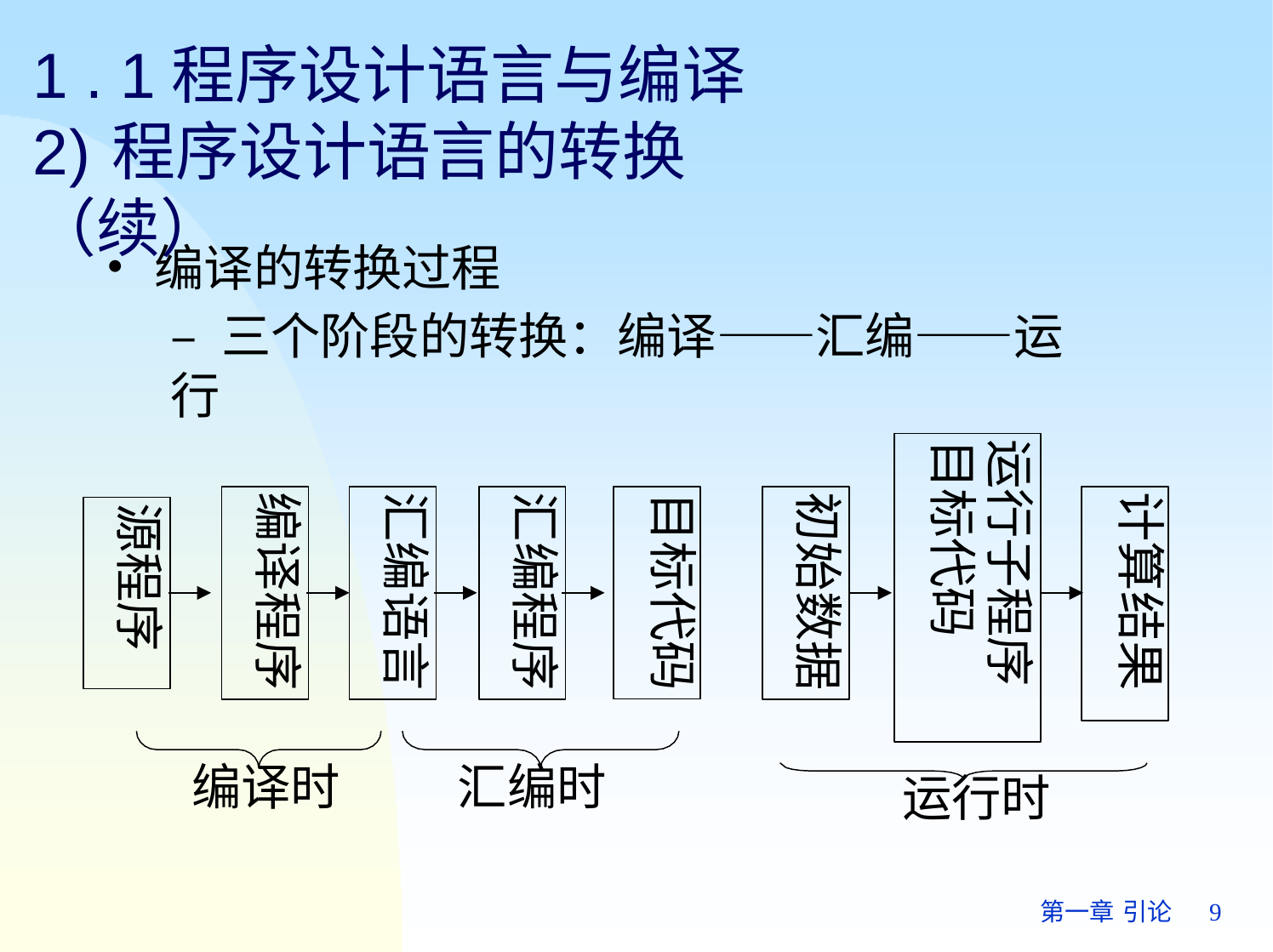

# 1 . 1程序设计语言与编译
2)程序设计语言的转换（续）
编译的转换过程
– 三个阶段的转换：编译——汇编——运行

运行子程序
目标代码

目标代码

计算结果
初始数据
编译程序
汇编语言
汇编程序

源程序

编译时
汇编时

运行时
第一章 引论	9